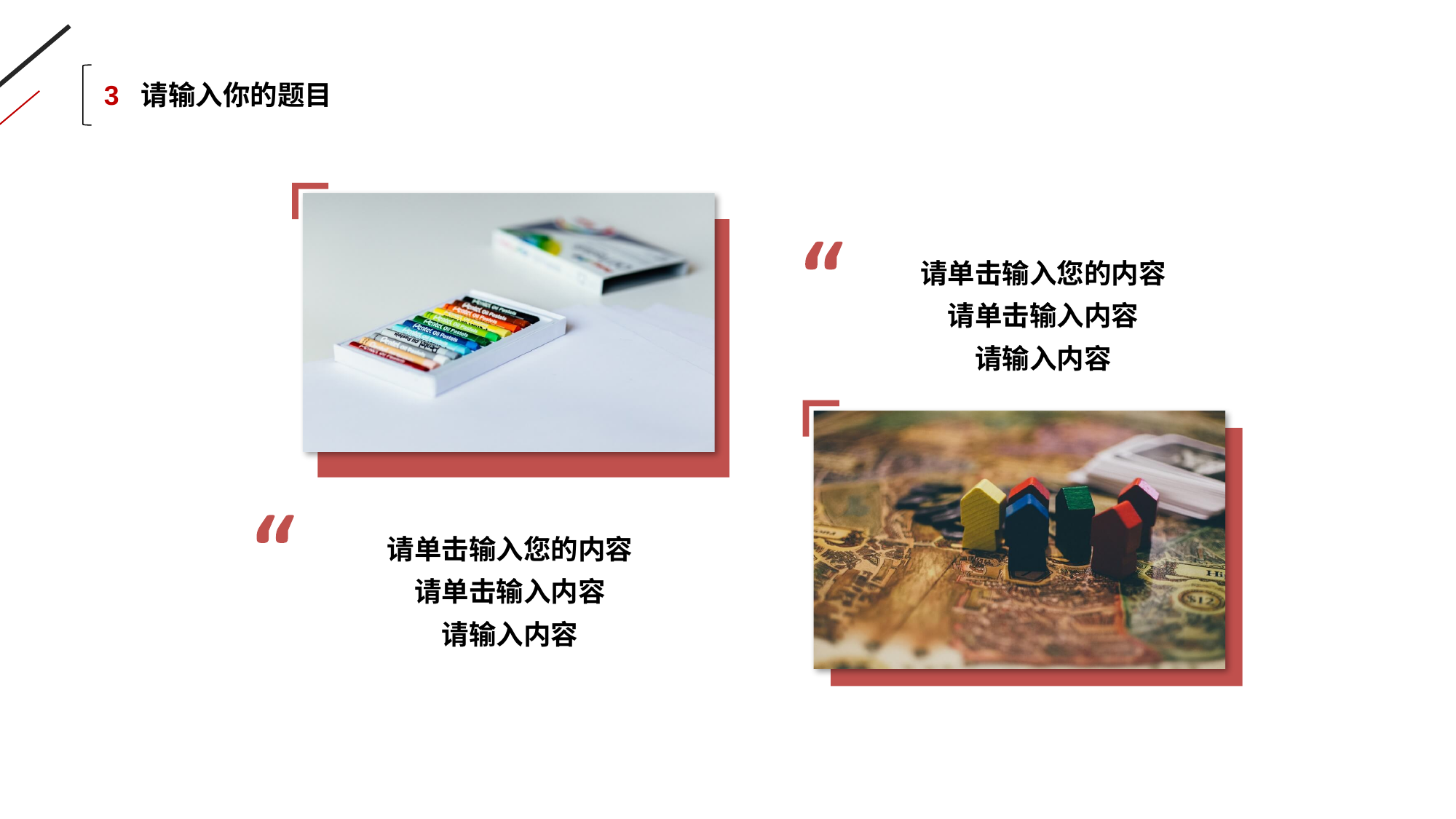

3  请输入你的题目

请单击输入您的内容
请单击输入内容
请输入内容

请单击输入您的内容
请单击输入内容
请输入内容